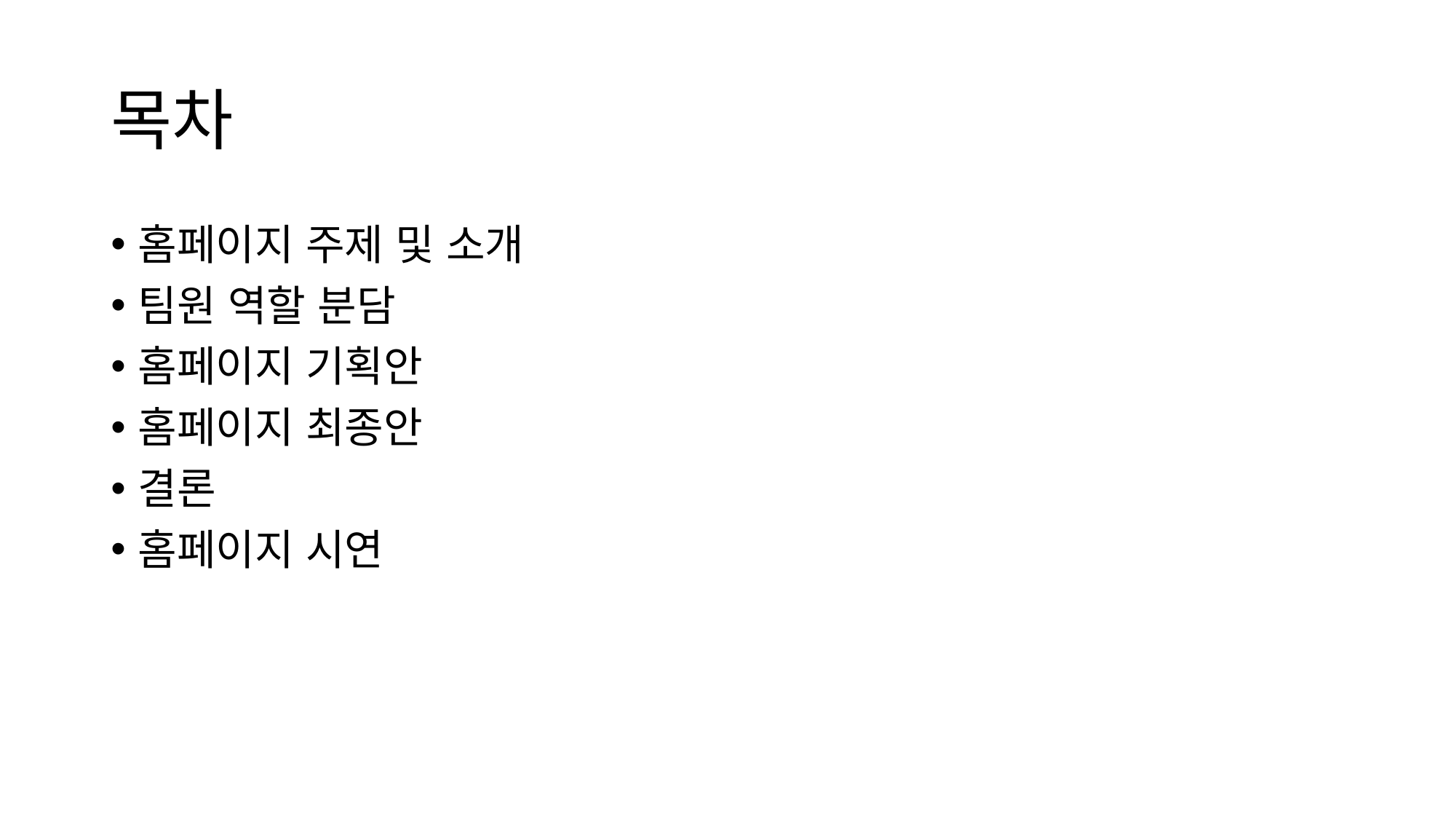

# 목차
홈페이지 주제 및 소개
팀원 역할 분담
홈페이지 기획안
홈페이지 최종안
결론
홈페이지 시연